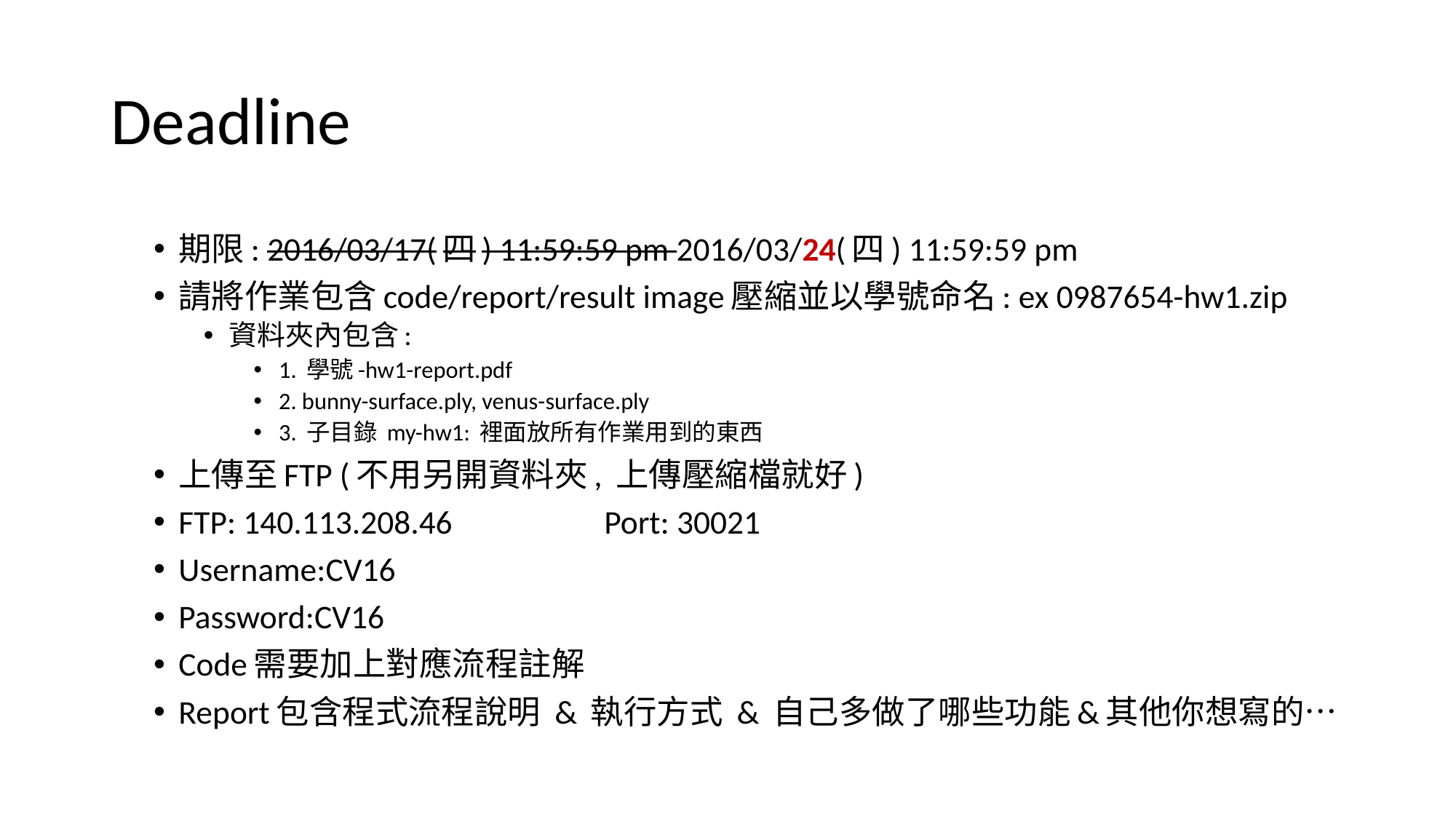

# Deadline
期限: 2016/03/17(四) 11:59:59 pm 2016/03/24(四) 11:59:59 pm
請將作業包含code/report/result image壓縮並以學號命名: ex 0987654-hw1.zip
資料夾內包含:
1. 學號-hw1-report.pdf
2. bunny-surface.ply, venus-surface.ply
3. 子目錄 my-hw1: 裡面放所有作業用到的東西
上傳至FTP (不用另開資料夾, 上傳壓縮檔就好)
FTP: 140.113.208.46	 		Port: 30021
Username:CV16
Password:CV16
Code需要加上對應流程註解
Report包含程式流程說明 & 執行方式 & 自己多做了哪些功能&其他你想寫的…